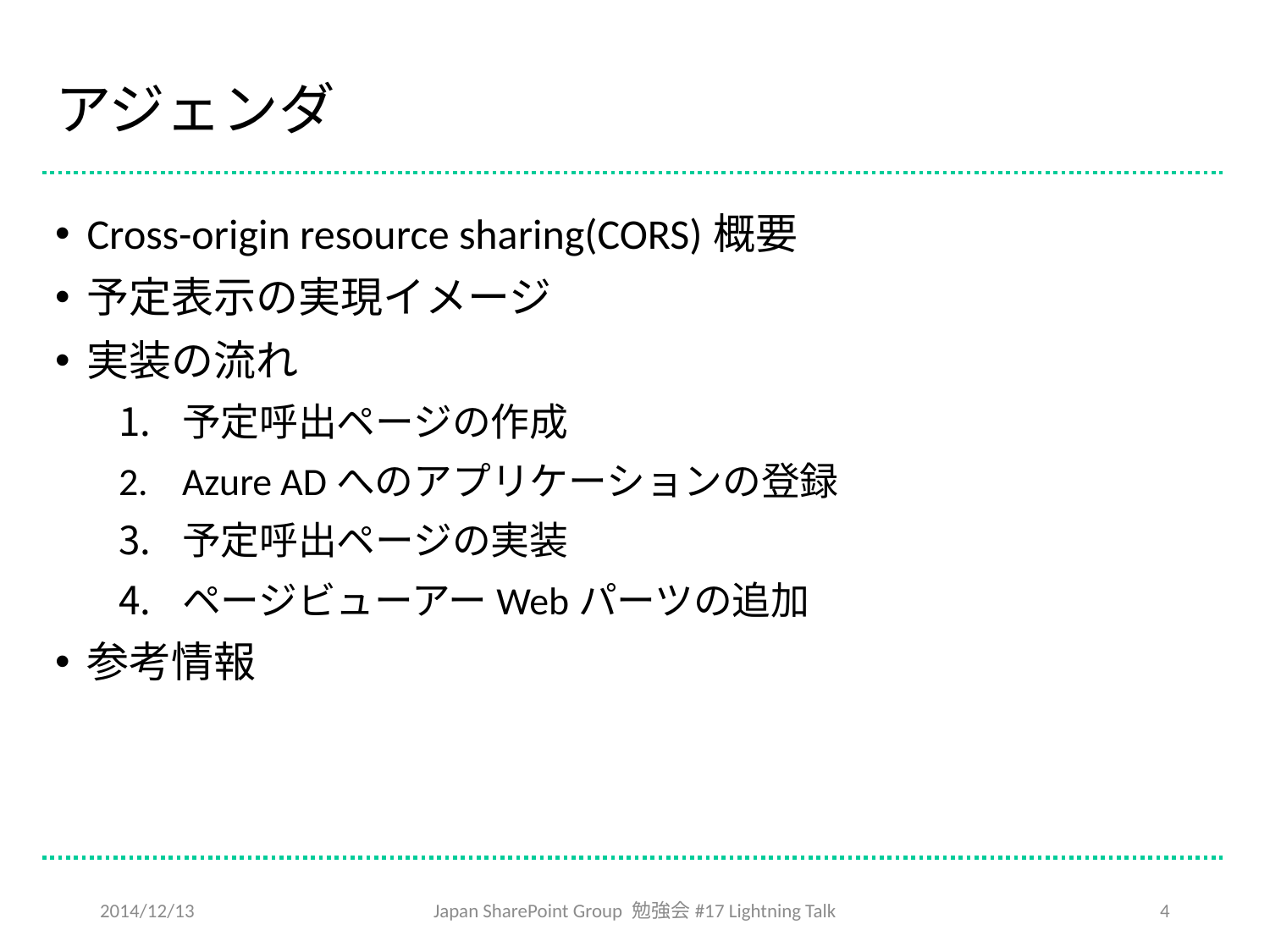

# アジェンダ
Cross-origin resource sharing(CORS)概要
予定表示の実現イメージ
実装の流れ
予定呼出ページの作成
Azure ADへのアプリケーションの登録
予定呼出ページの実装
ページビューアーWebパーツの追加
参考情報
2014/12/13
Japan SharePoint Group 勉強会#17 Lightning Talk
4